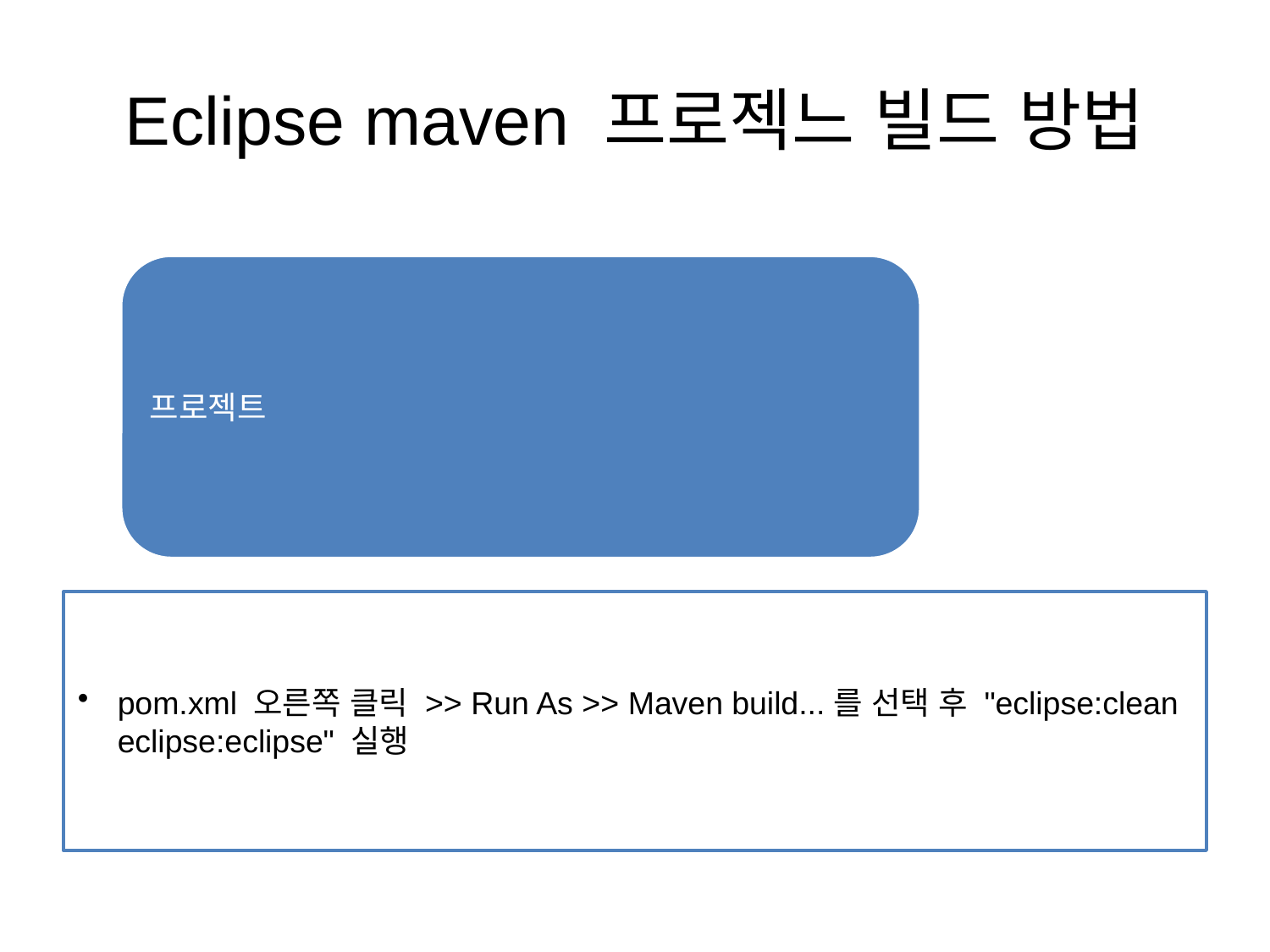

# Eclipse maven 프로젝느 빌드 방법
프로젝트
pom.xml 오른쪽 클릭 >> Run As >> Maven build...를 선택 후 "eclipse:clean eclipse:eclipse" 실행